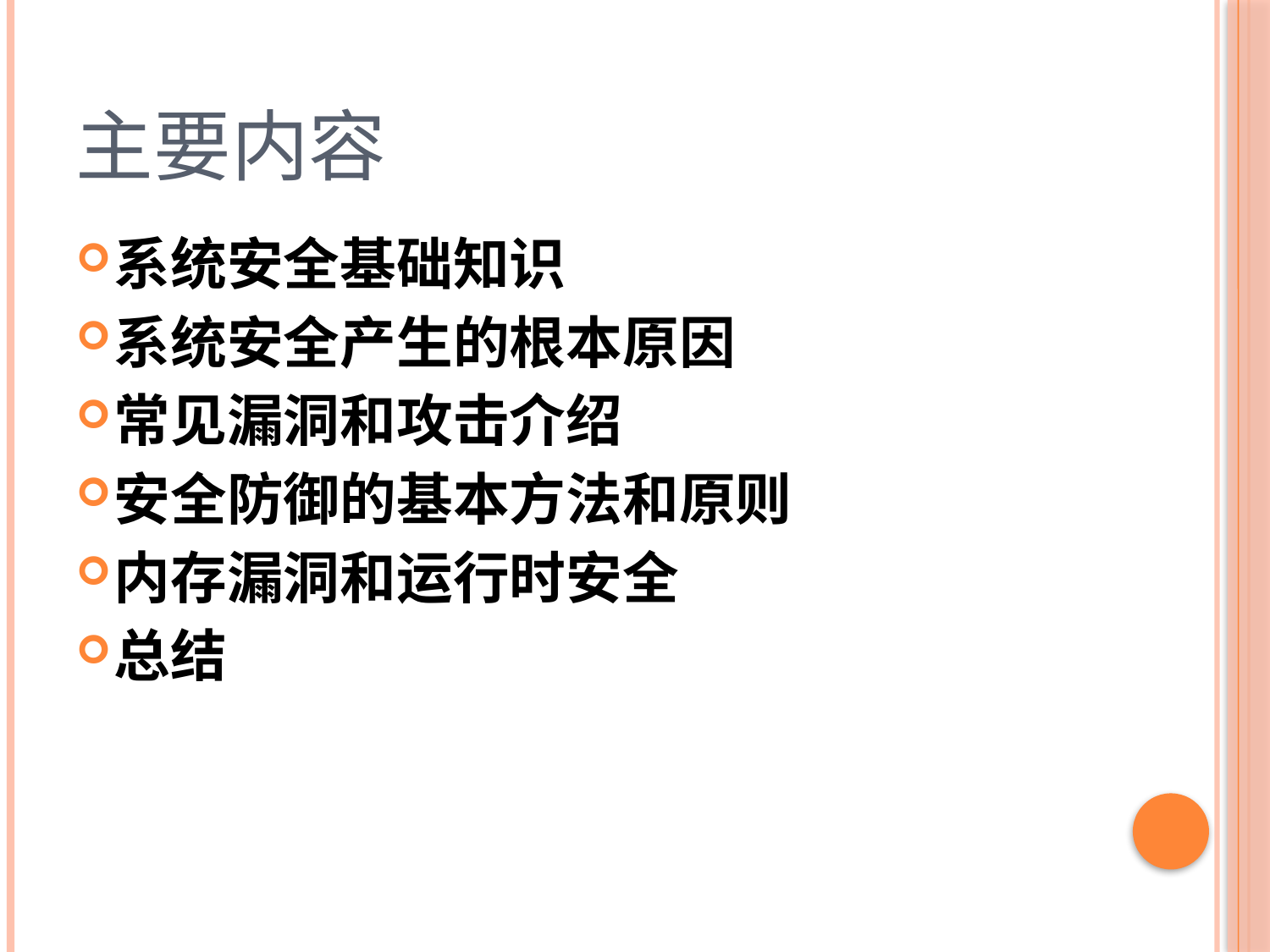

# 主要内容
系统安全基础知识
系统安全产生的根本原因
常见漏洞和攻击介绍
安全防御的基本方法和原则
内存漏洞和运行时安全
总结